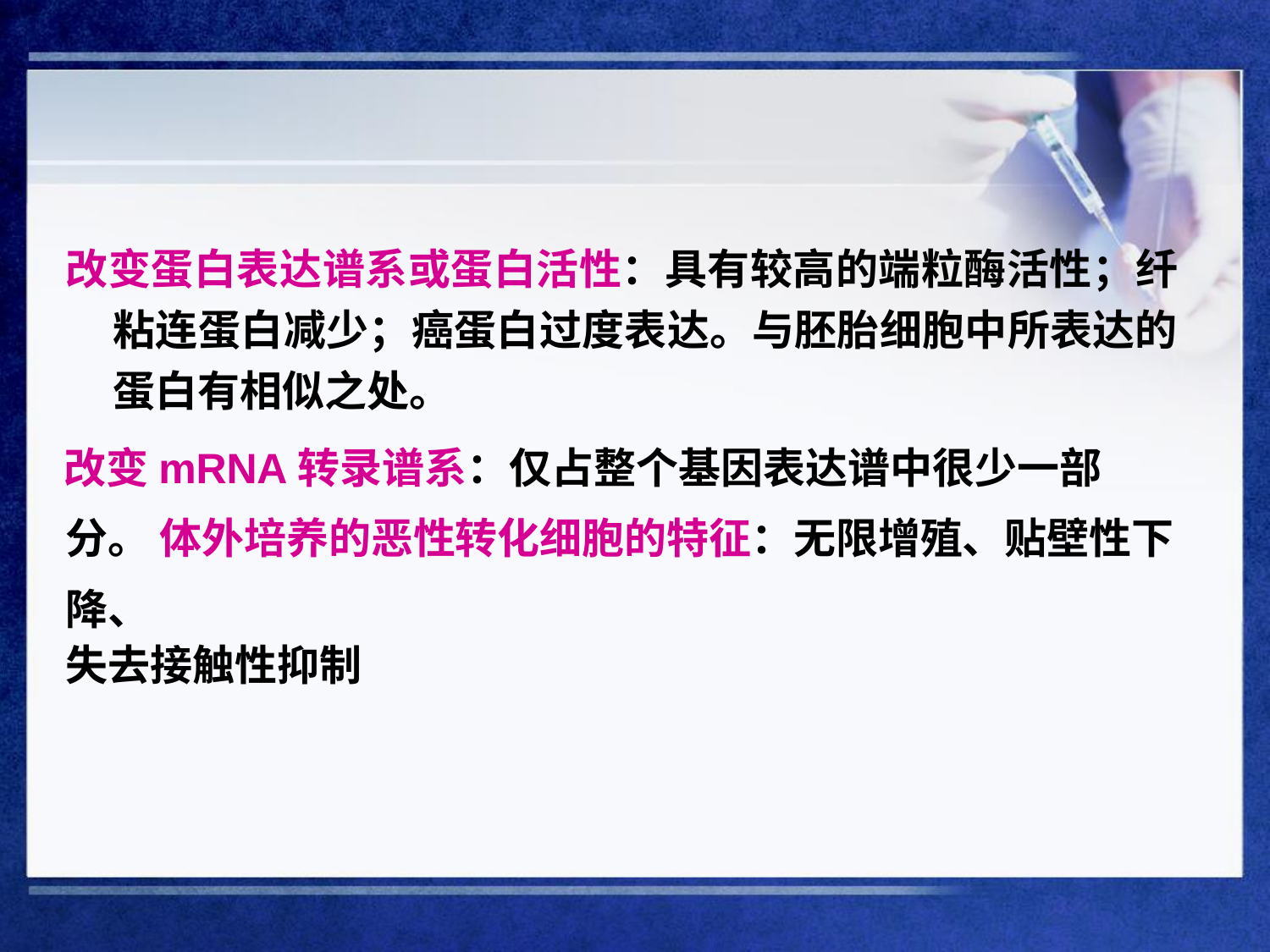

改变蛋白表达谱系或蛋白活性：具有较高的端粒酶活性；纤 粘连蛋白减少；癌蛋白过度表达。与胚胎细胞中所表达的 蛋白有相似之处。
改变mRNA转录谱系：仅占整个基因表达谱中很少一部分。 体外培养的恶性转化细胞的特征：无限增殖、贴壁性下降、
失去接触性抑制